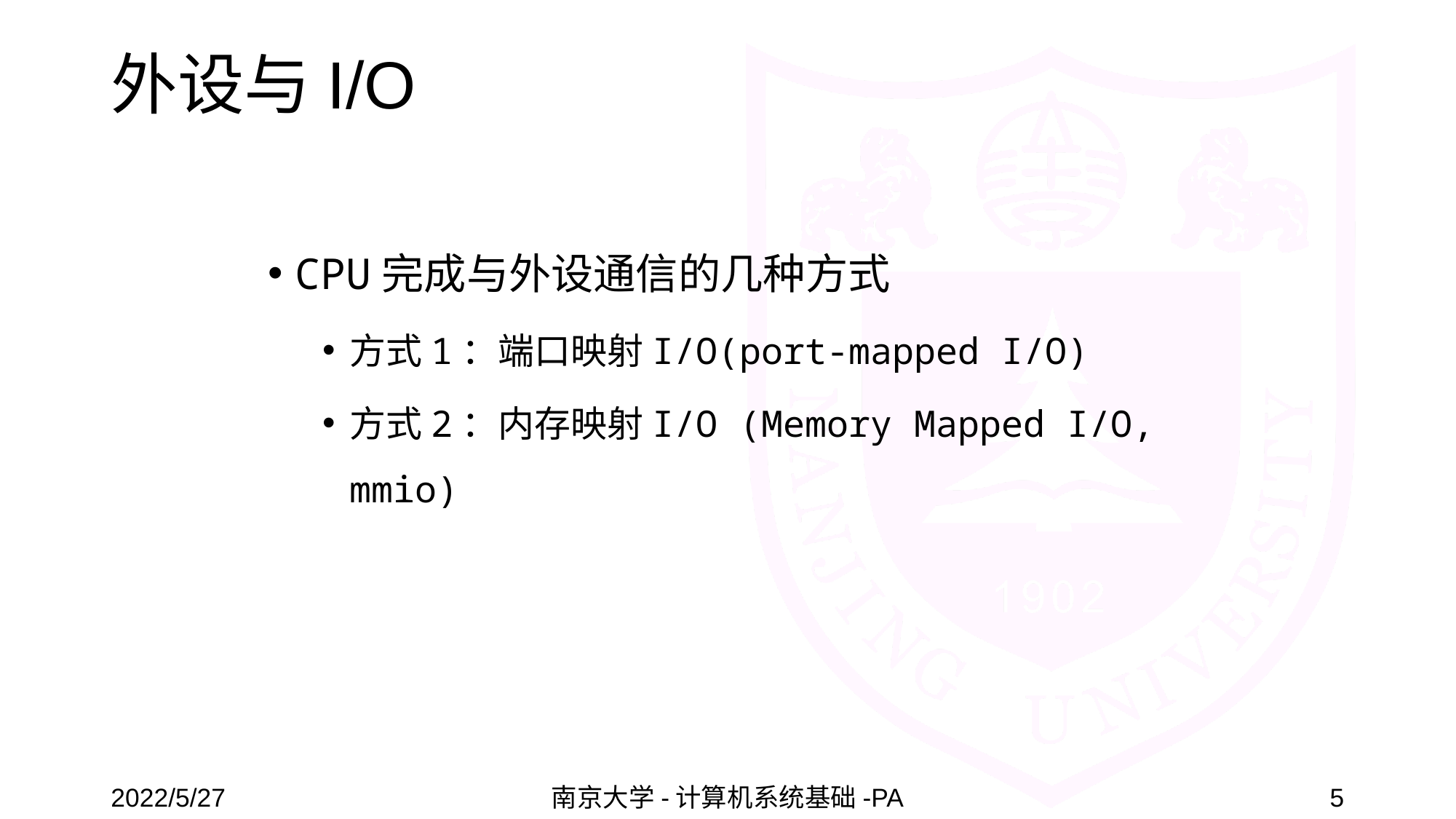

# 外设与I/O
CPU完成与外设通信的几种方式
方式1：端口映射I/O(port-mapped I/O)
方式2：内存映射I/O (Memory Mapped I/O, mmio)

2022/5/27
南京大学-计算机系统基础-PA
5